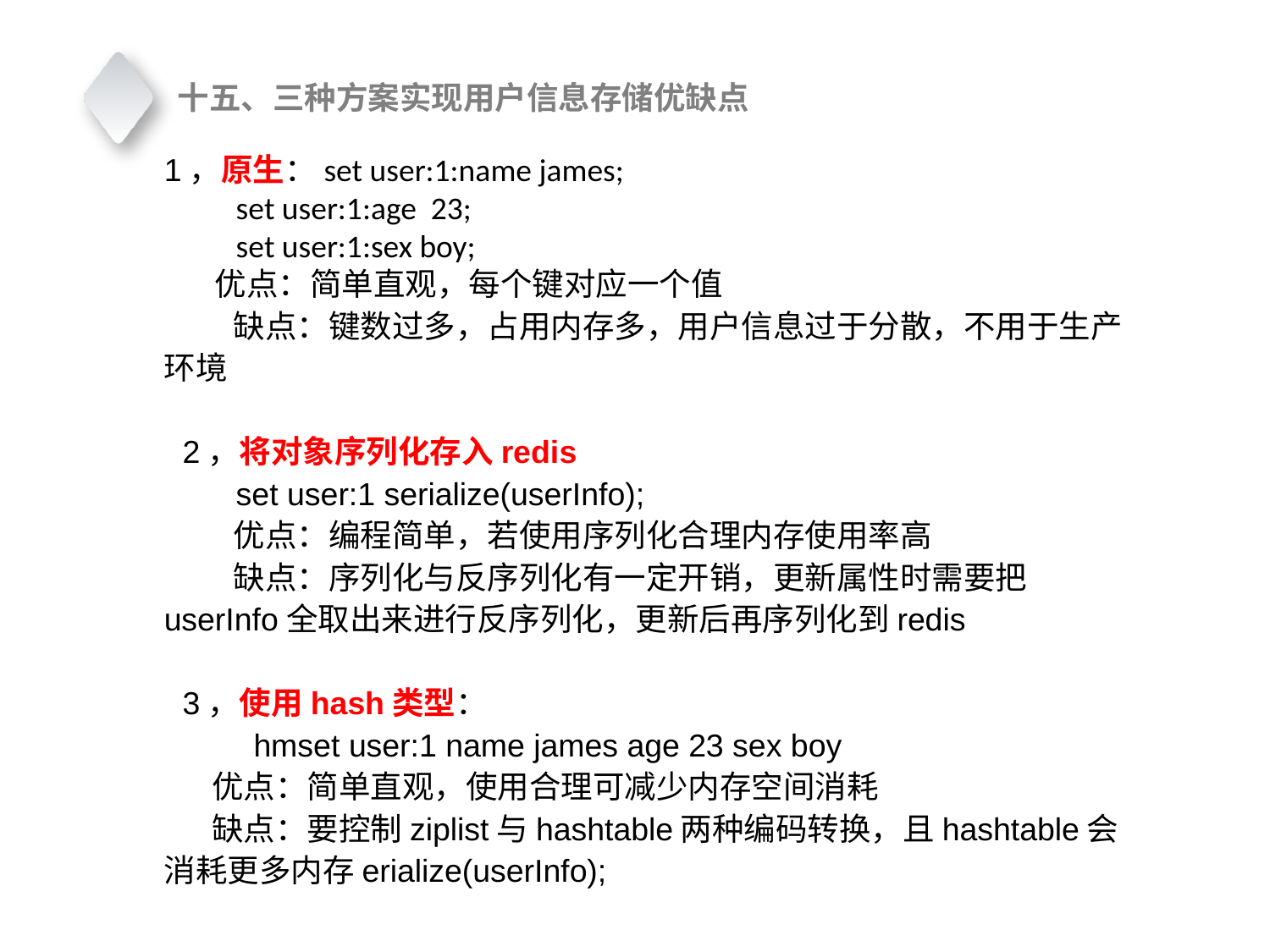

十五、三种方案实现用户信息存储优缺点

1，原生：set user:1:name james;          set user:1:age  23;          set user:1:sex boy;      优点：简单直观，每个键对应一个值      缺点：键数过多，占用内存多，用户信息过于分散，不用于生产环境

2，将对象序列化存入redis
      set user:1 serialize(userInfo);
      优点：编程简单，若使用序列化合理内存使用率高
      缺点：序列化与反序列化有一定开销，更新属性时需要把userInfo全取出来进行反序列化，更新后再序列化到redis

3，使用hash类型：
        hmset user:1 name james age 23 sex boy
   优点：简单直观，使用合理可减少内存空间消耗
   缺点：要控制ziplist与hashtable两种编码转换，且hashtable会消耗更多内存erialize(userInfo);